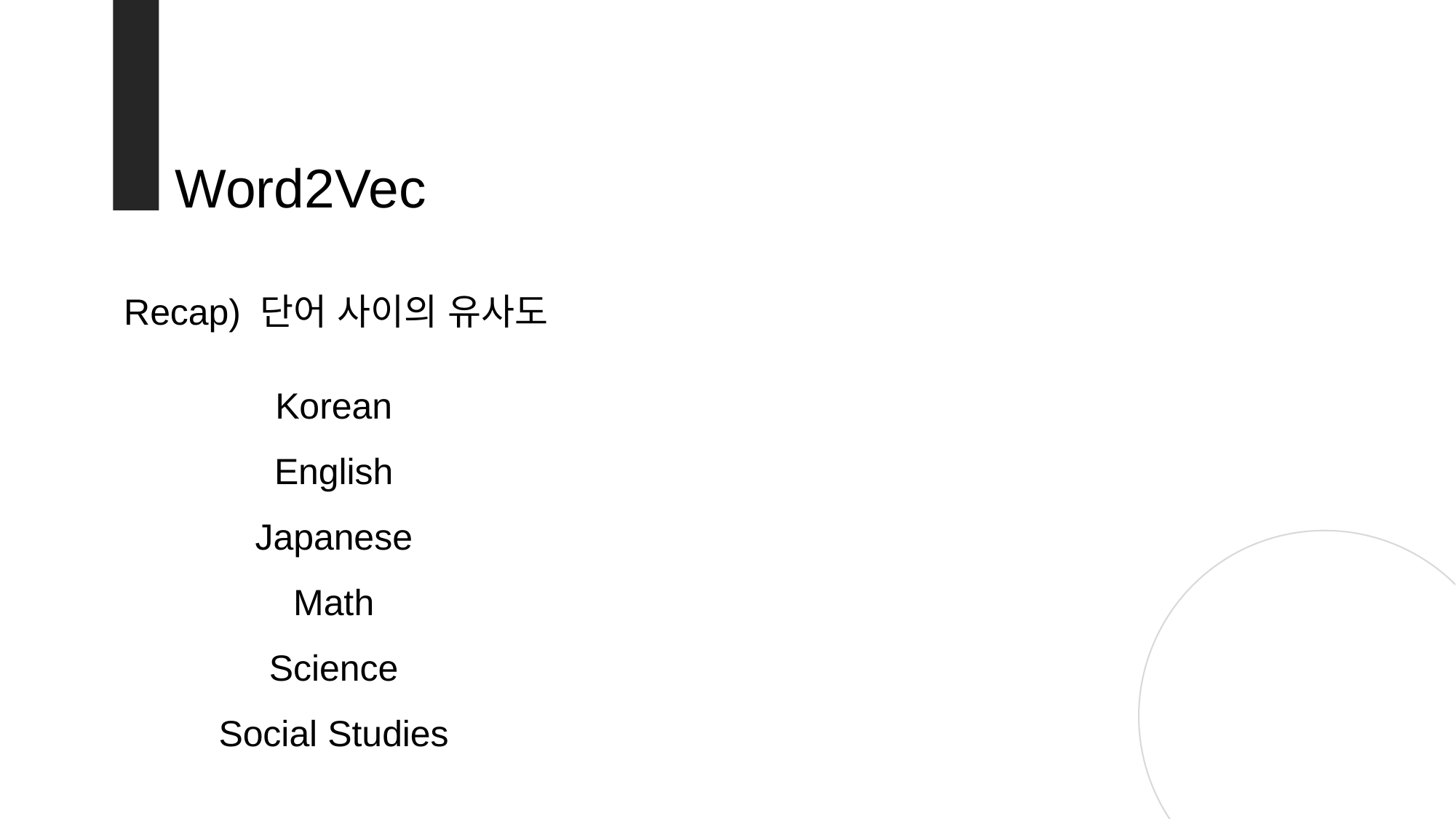

Word2Vec
Recap) 단어 사이의 유사도
Korean
English
Japanese
Math
Science
Social Studies